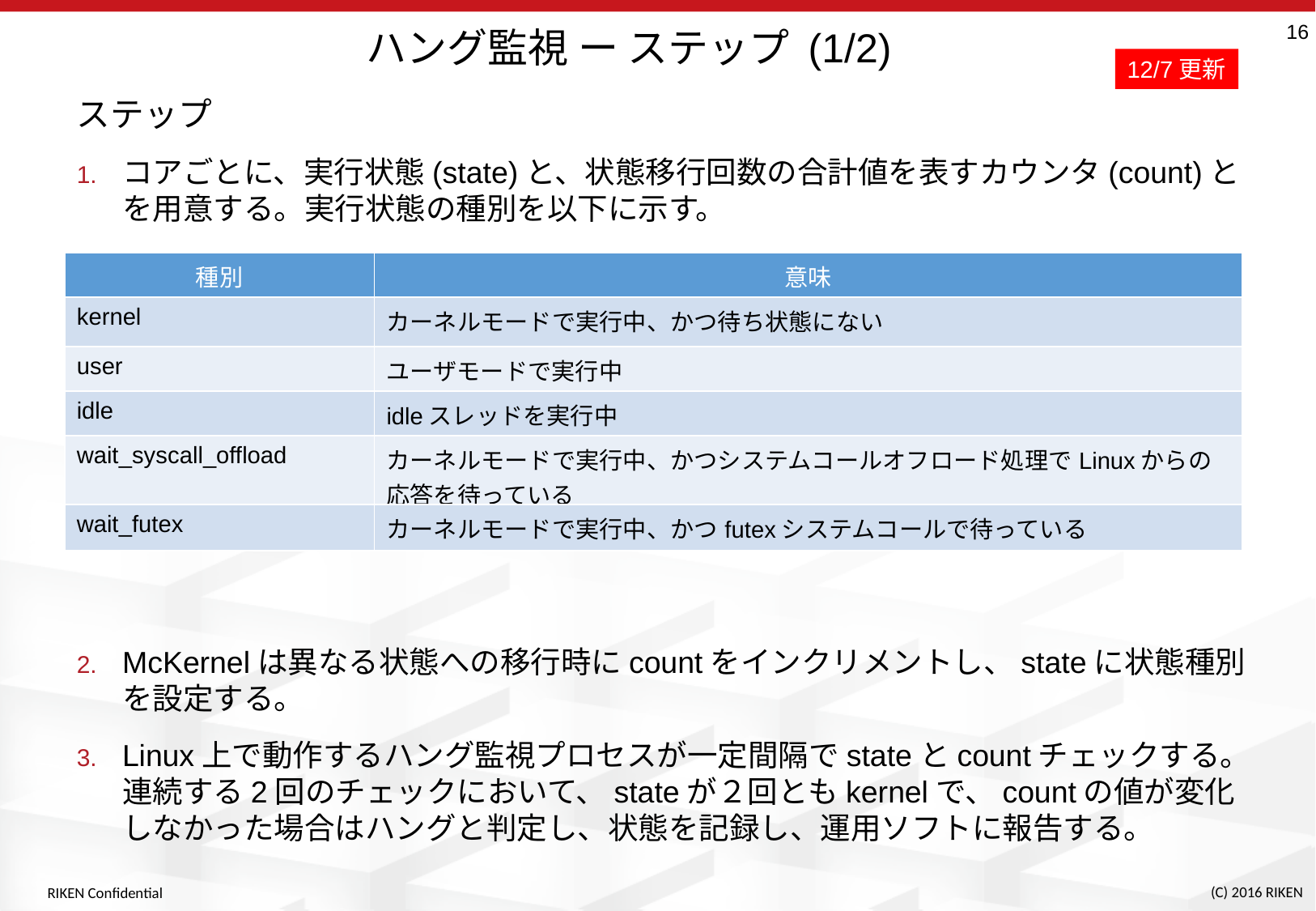

16
# ハング監視 ー ステップ (1/2)
12/7更新
ステップ
コアごとに、実行状態(state)と、状態移行回数の合計値を表すカウンタ(count)とを用意する。実行状態の種別を以下に示す。

McKernelは異なる状態への移行時にcountをインクリメントし、stateに状態種別を設定する。
Linux上で動作するハング監視プロセスが一定間隔でstateとcountチェックする。連続する2回のチェックにおいて、stateが２回ともkernelで、countの値が変化しなかった場合はハングと判定し、状態を記録し、運用ソフトに報告する。
| 種別 | 意味 |
| --- | --- |
| kernel | カーネルモードで実行中、かつ待ち状態にない |
| user | ユーザモードで実行中 |
| idle | idleスレッドを実行中 |
| wait\_syscall\_offload | カーネルモードで実行中、かつシステムコールオフロード処理でLinuxからの応答を待っている |
| wait\_futex | カーネルモードで実行中、かつfutexシステムコールで待っている |
RIKEN Confidential
(C) 2016 RIKEN